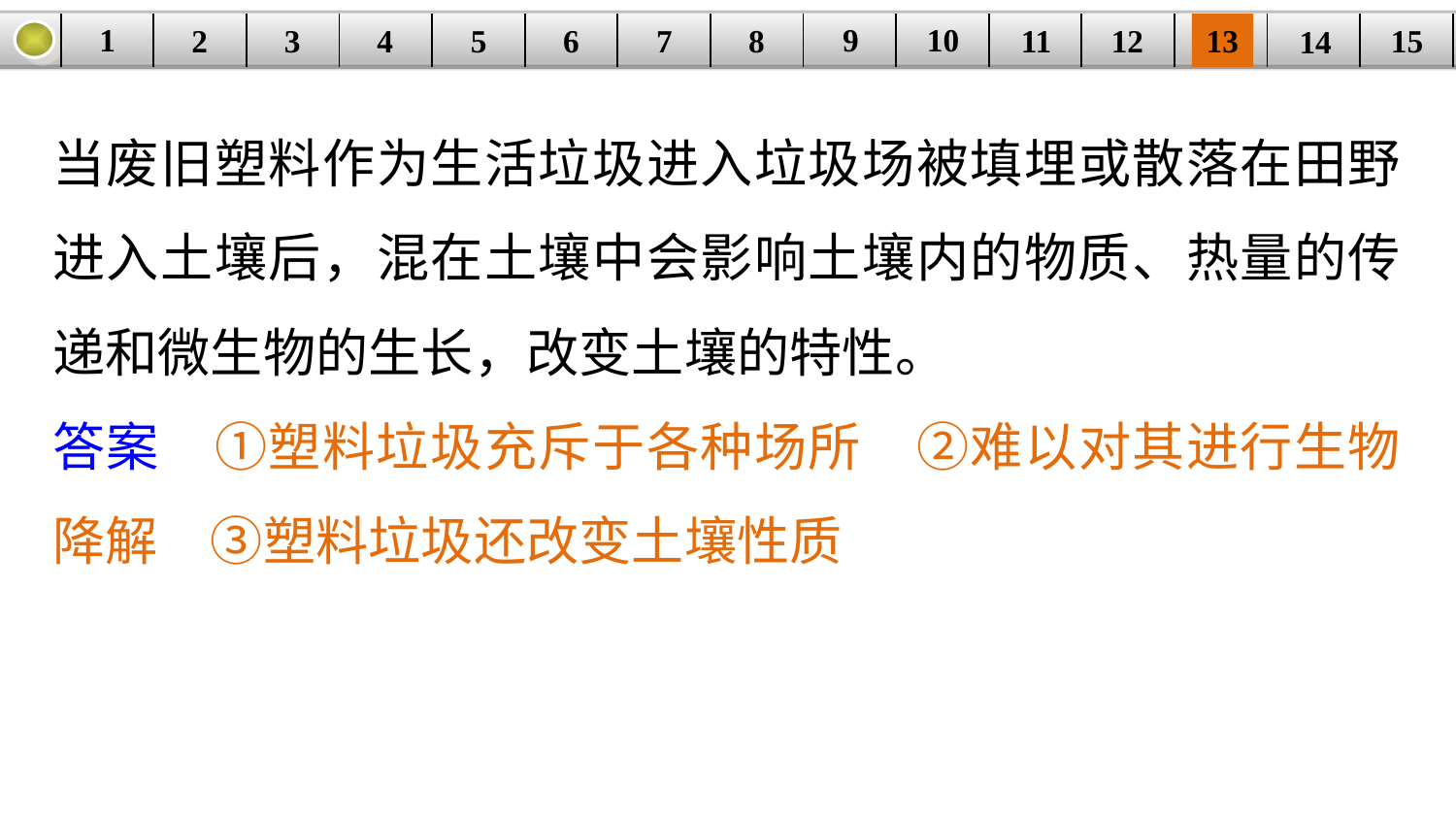

9
10
1
3
4
5
6
8
11
2
12
15
|  |  |  |  |  |  |  |  |  |  |  |  |  |  |  |
| --- | --- | --- | --- | --- | --- | --- | --- | --- | --- | --- | --- | --- | --- | --- |
7
13
14

当废旧塑料作为生活垃圾进入垃圾场被填埋或散落在田野进入土壤后，混在土壤中会影响土壤内的物质、热量的传递和微生物的生长，改变土壤的特性。
答案　①塑料垃圾充斥于各种场所　②难以对其进行生物降解　③塑料垃圾还改变土壤性质